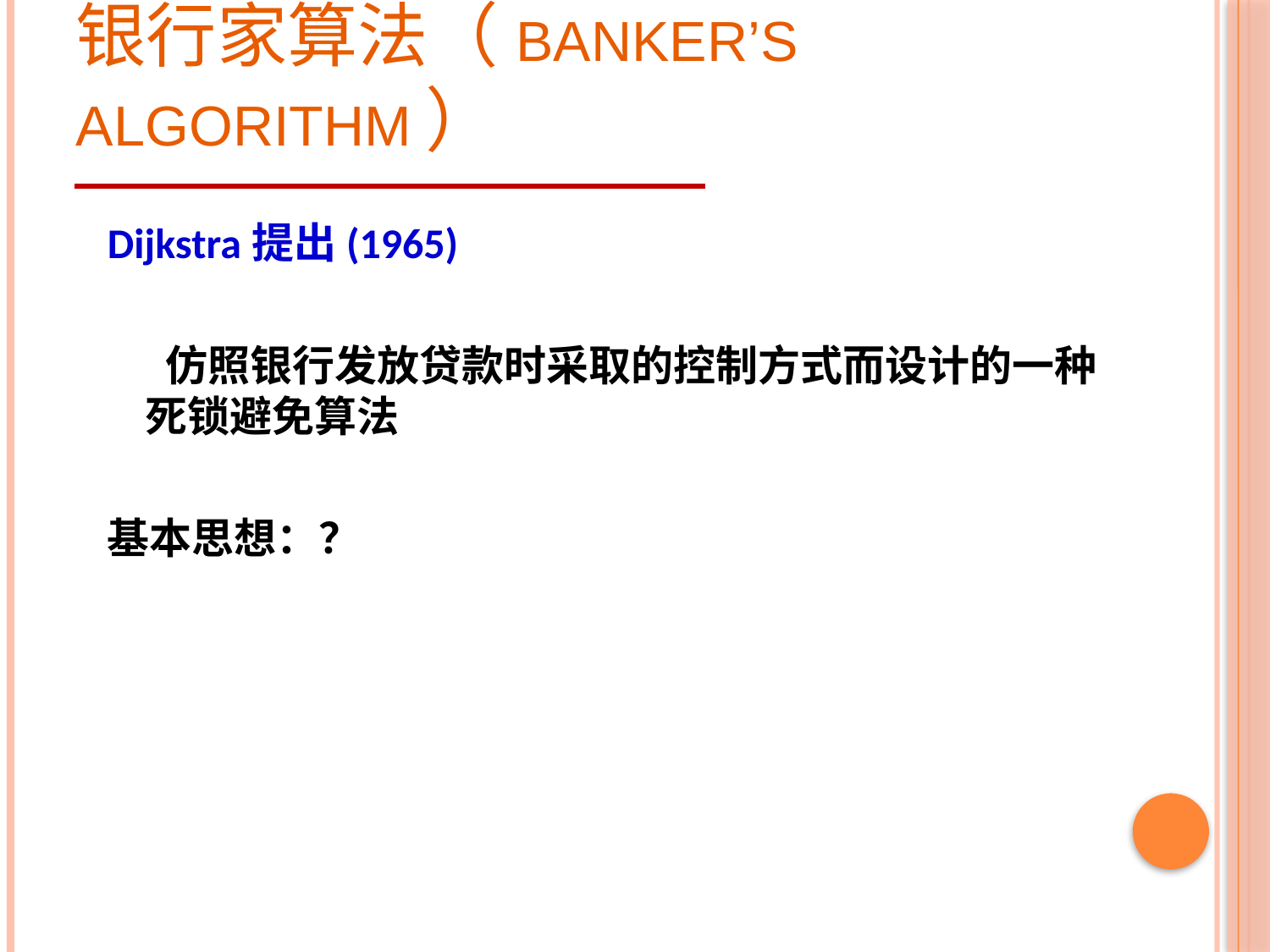

# 银行家算法（Banker’s Algorithm）
Dijkstra提出(1965)

     仿照银行发放贷款时采取的控制方式而设计的一种死锁避免算法

基本思想：？